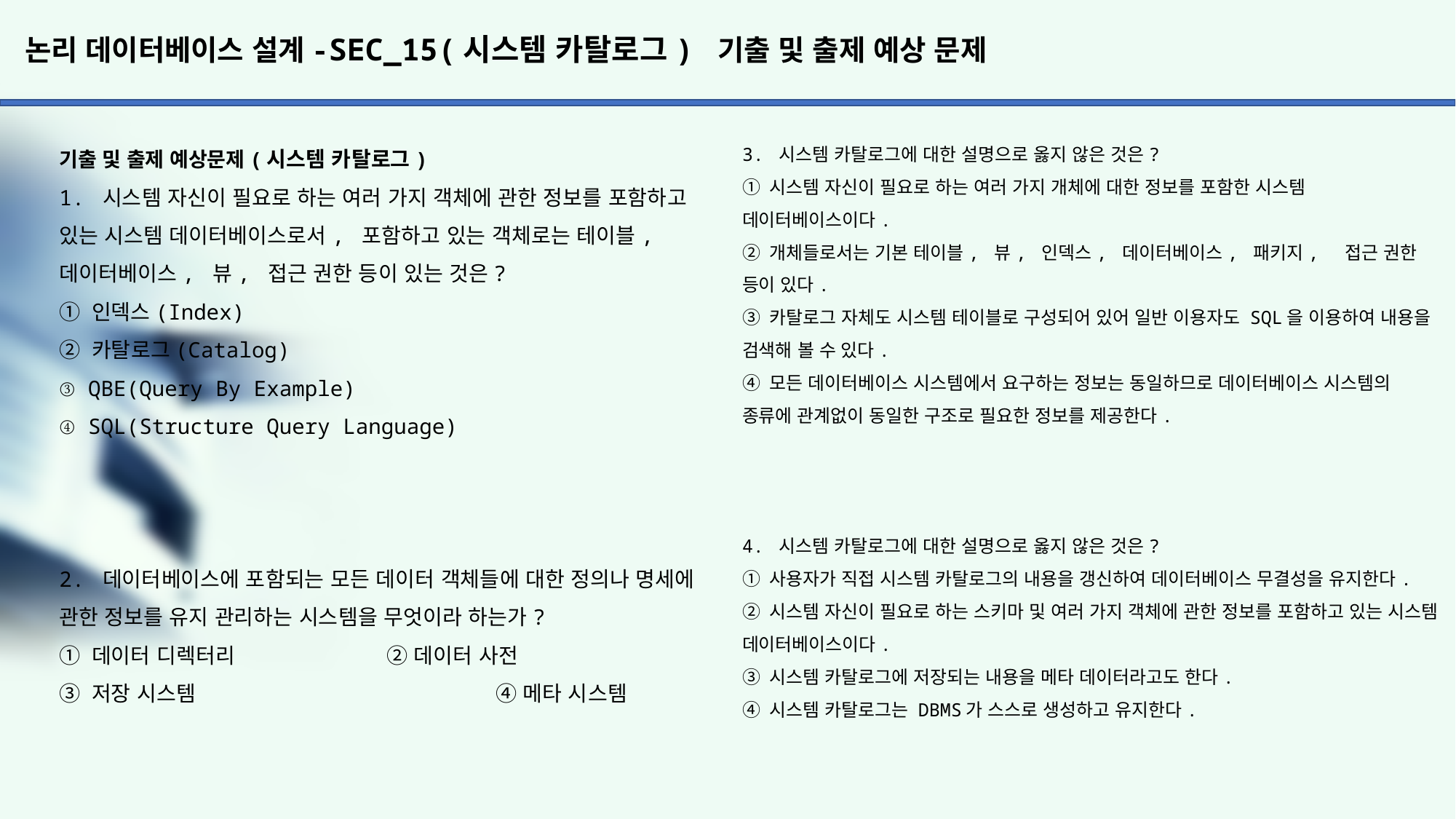

# 논리 데이터베이스 설계-SEC_15(시스템 카탈로그) 기출 및 출제 예상 문제
3. 시스템 카탈로그에 대한 설명으로 옳지 않은 것은?
① 시스템 자신이 필요로 하는 여러 가지 개체에 대한 정보를 포함한 시스템 데이터베이스이다.
② 개체들로서는 기본 테이블, 뷰, 인덱스, 데이터베이스, 패키지,  접근 권한 등이 있다.
③ 카탈로그 자체도 시스템 테이블로 구성되어 있어 일반 이용자도 SQL을 이용하여 내용을 검색해 볼 수 있다.
④ 모든 데이터베이스 시스템에서 요구하는 정보는 동일하므로 데이터베이스 시스템의 종류에 관계없이 동일한 구조로 필요한 정보를 제공한다.

4. 시스템 카탈로그에 대한 설명으로 옳지 않은 것은?
① 사용자가 직접 시스템 카탈로그의 내용을 갱신하여 데이터베이스 무결성을 유지한다.
② 시스템 자신이 필요로 하는 스키마 및 여러 가지 객체에 관한 정보를 포함하고 있는 시스템 데이터베이스이다.
③ 시스템 카탈로그에 저장되는 내용을 메타 데이터라고도 한다.
④ 시스템 카탈로그는 DBMS가 스스로 생성하고 유지한다.
기출 및 출제 예상문제(시스템 카탈로그)
1. 시스템 자신이 필요로 하는 여러 가지 객체에 관한 정보를 포함하고 있는 시스템 데이터베이스로서, 포함하고 있는 객체로는 테이블, 데이터베이스, 뷰, 접근 권한 등이 있는 것은?
① 인덱스(Index)
② 카탈로그(Catalog)
③ QBE(Query By Example)
④ SQL(Structure Query Language)

2. 데이터베이스에 포함되는 모든 데이터 객체들에 대한 정의나 명세에 관한 정보를 유지 관리하는 시스템을 무엇이라 하는가?
① 데이터 디렉터리		② 데이터 사전
③ 저장 시스템			④ 메타 시스템